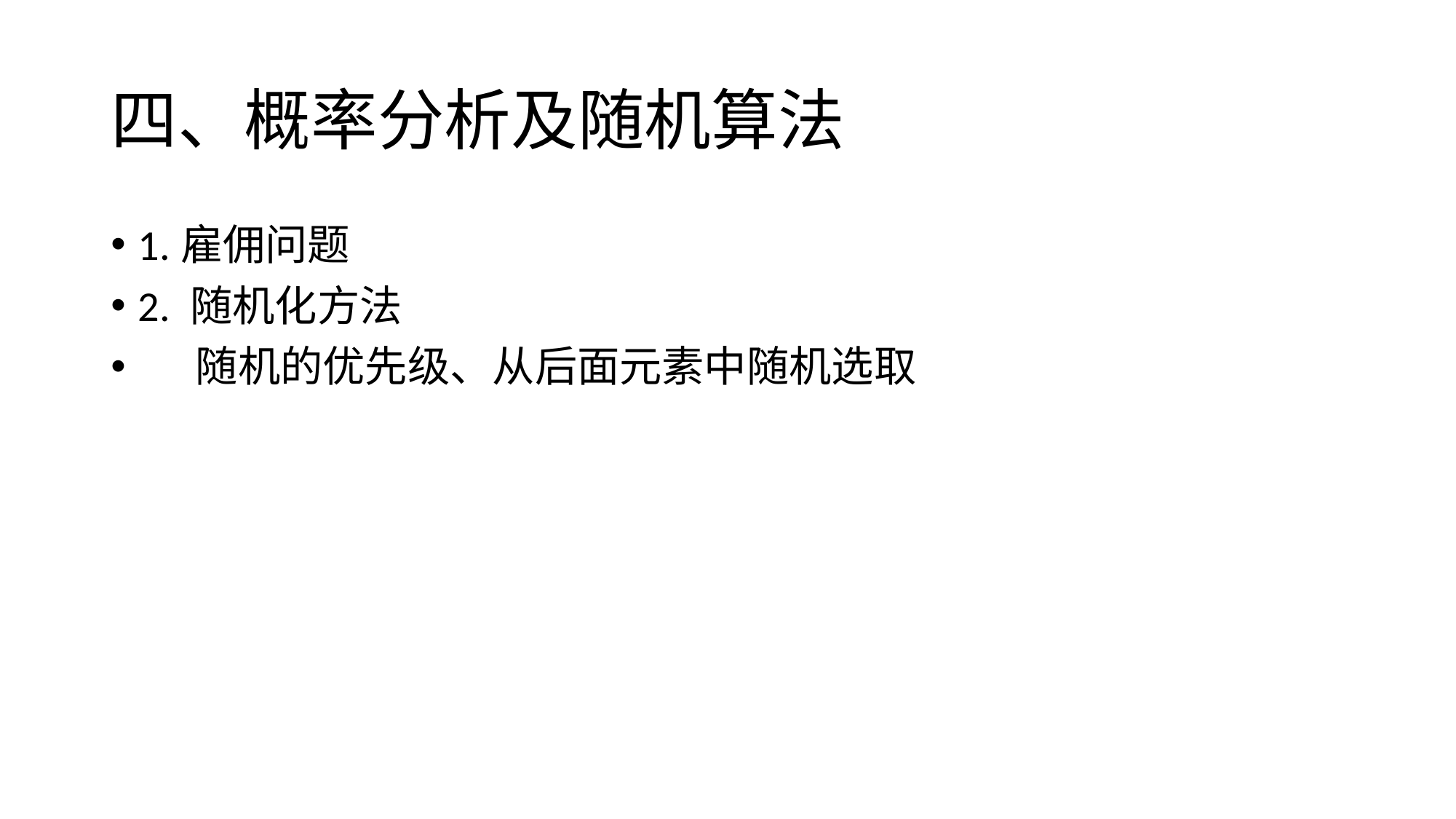

# 四、概率分析及随机算法
1.雇佣问题
2. 随机化方法
     随机的优先级、从后面元素中随机选取